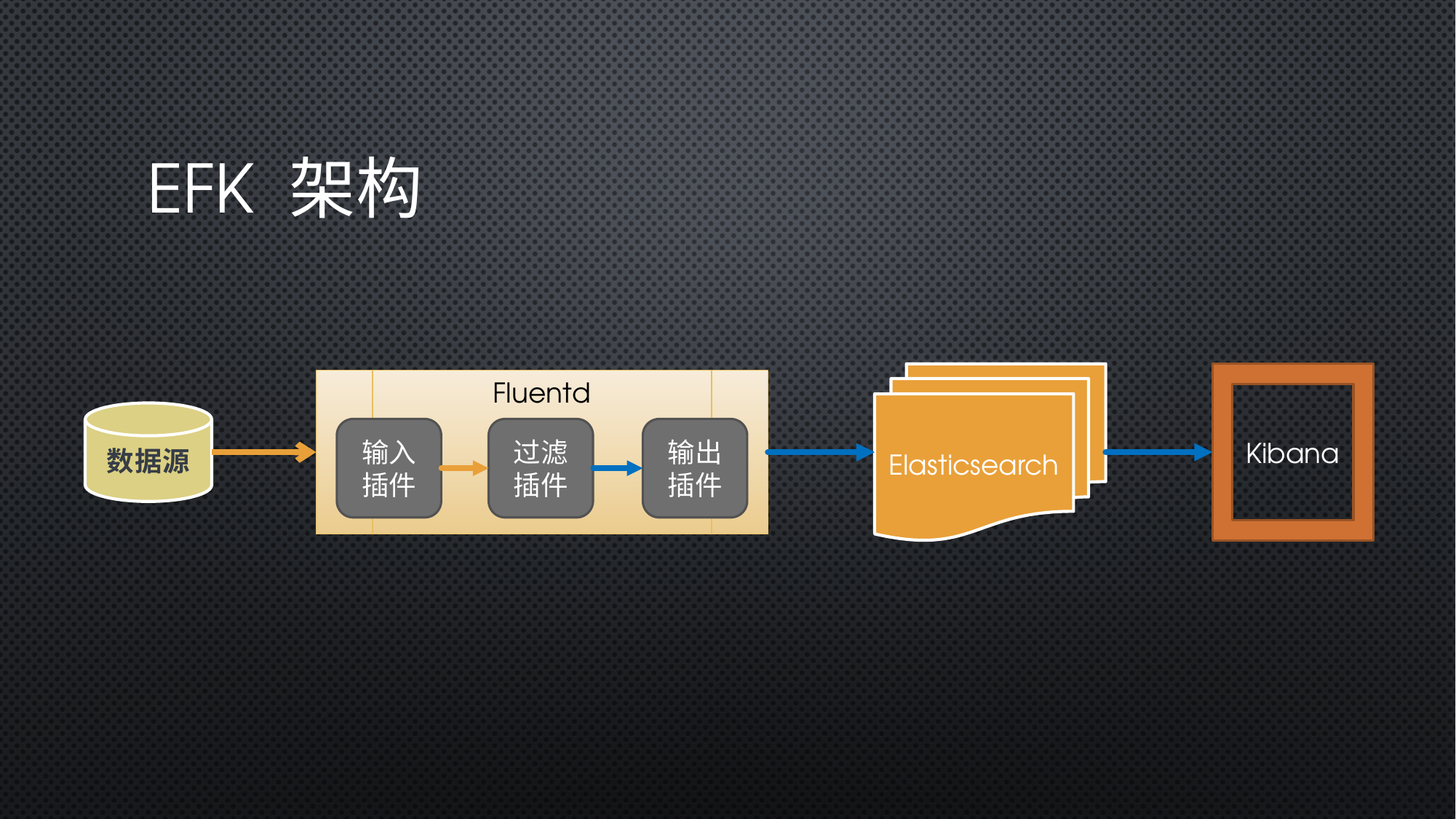

# EFK 架构

Kibana
Elasticsearch
Fluentd
数据源
输入插件
过滤插件
输出插件